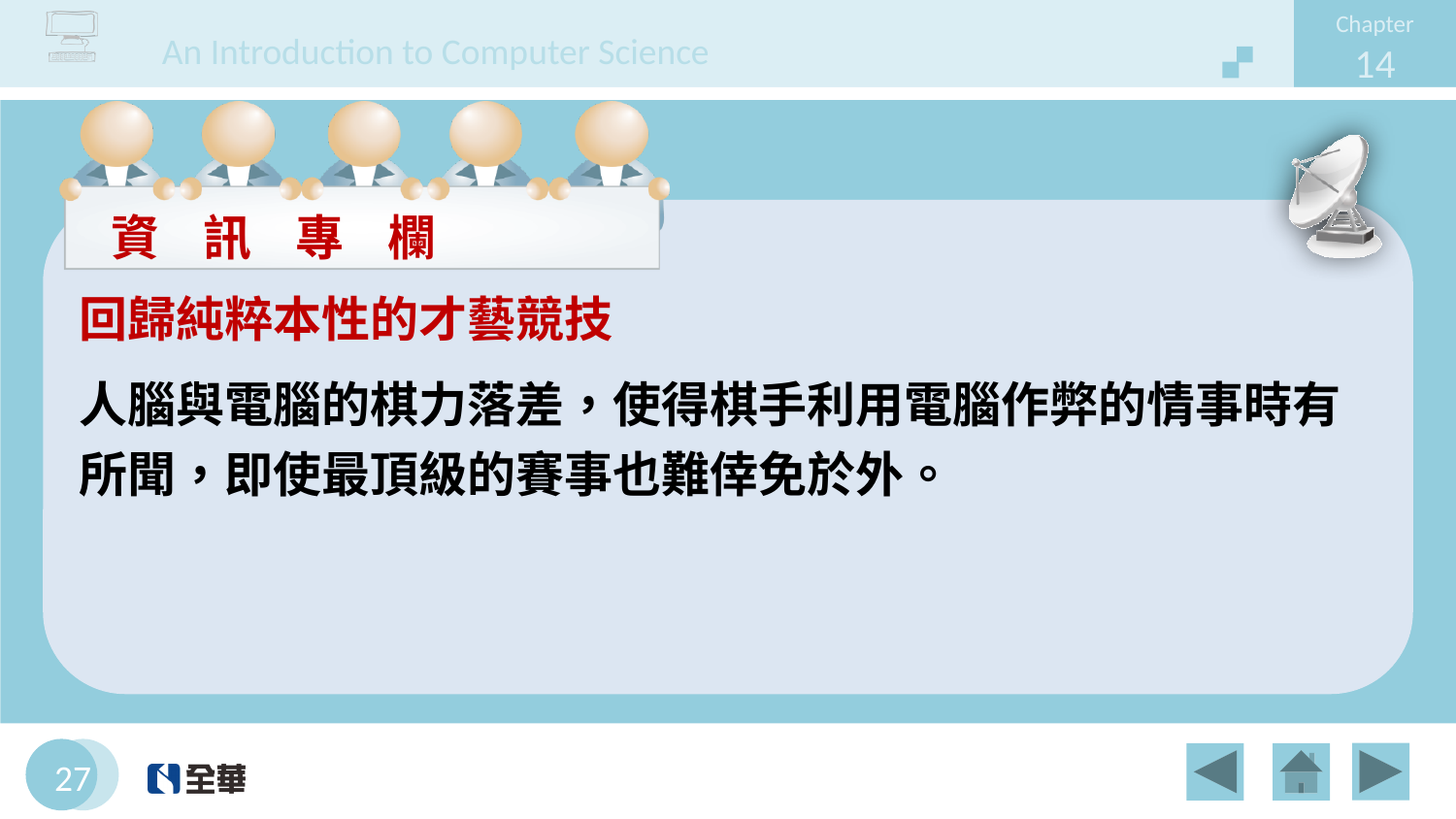

回歸純粹本性的才藝競技
人腦與電腦的棋力落差，使得棋手利用電腦作弊的情事時有所聞，即使最頂級的賽事也難倖免於外。